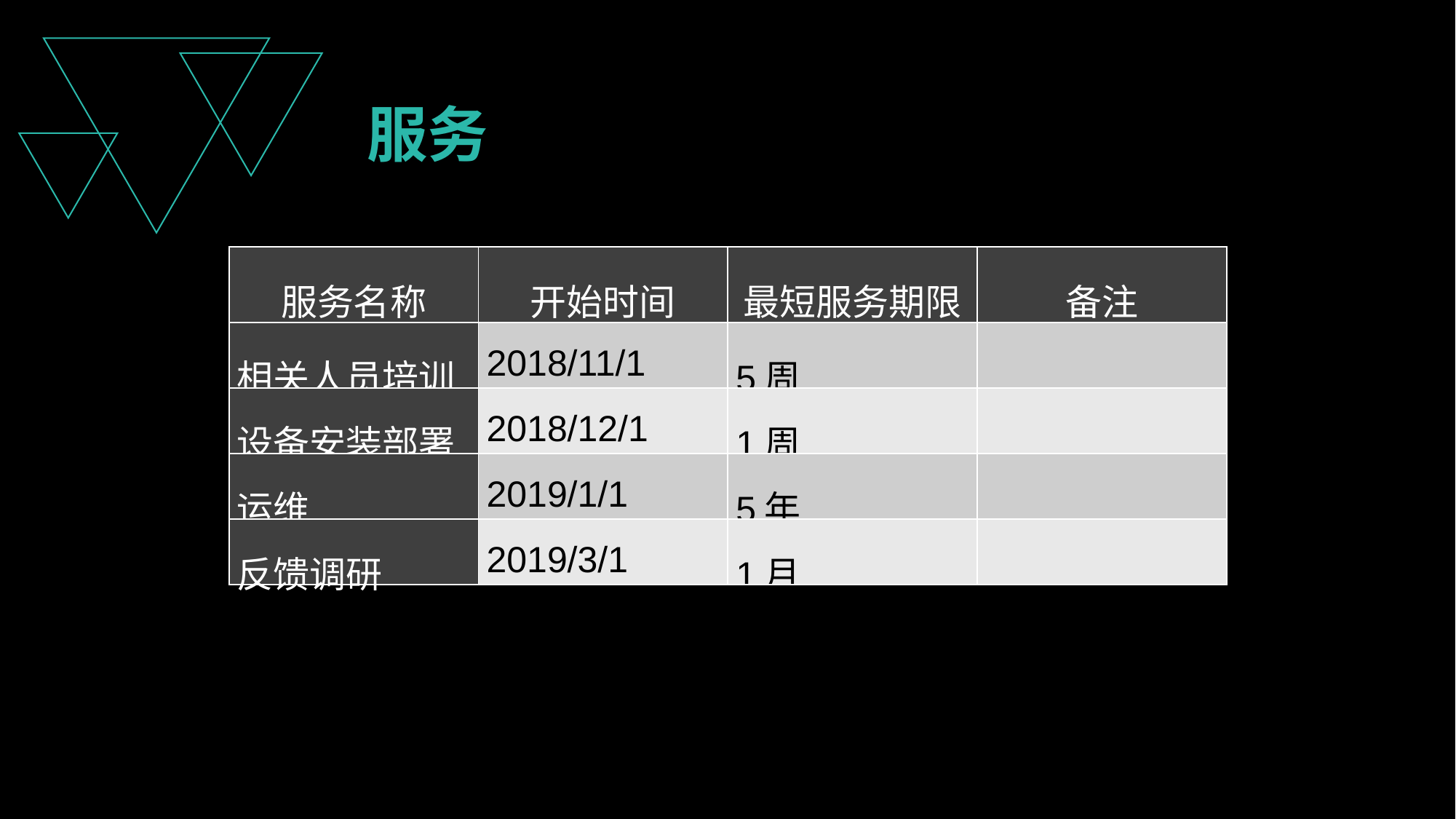

服务

| 服务名称 | 开始时间 | 最短服务期限 | 备注 |
| --- | --- | --- | --- |
| 相关人员培训 | 2018/11/1 | 5周 |  |
| 设备安装部署 | 2018/12/1 | 1周 |  |
| 运维 | 2019/1/1 | 5年 |  |
| 反馈调研 | 2019/3/1 | 1月 |  |